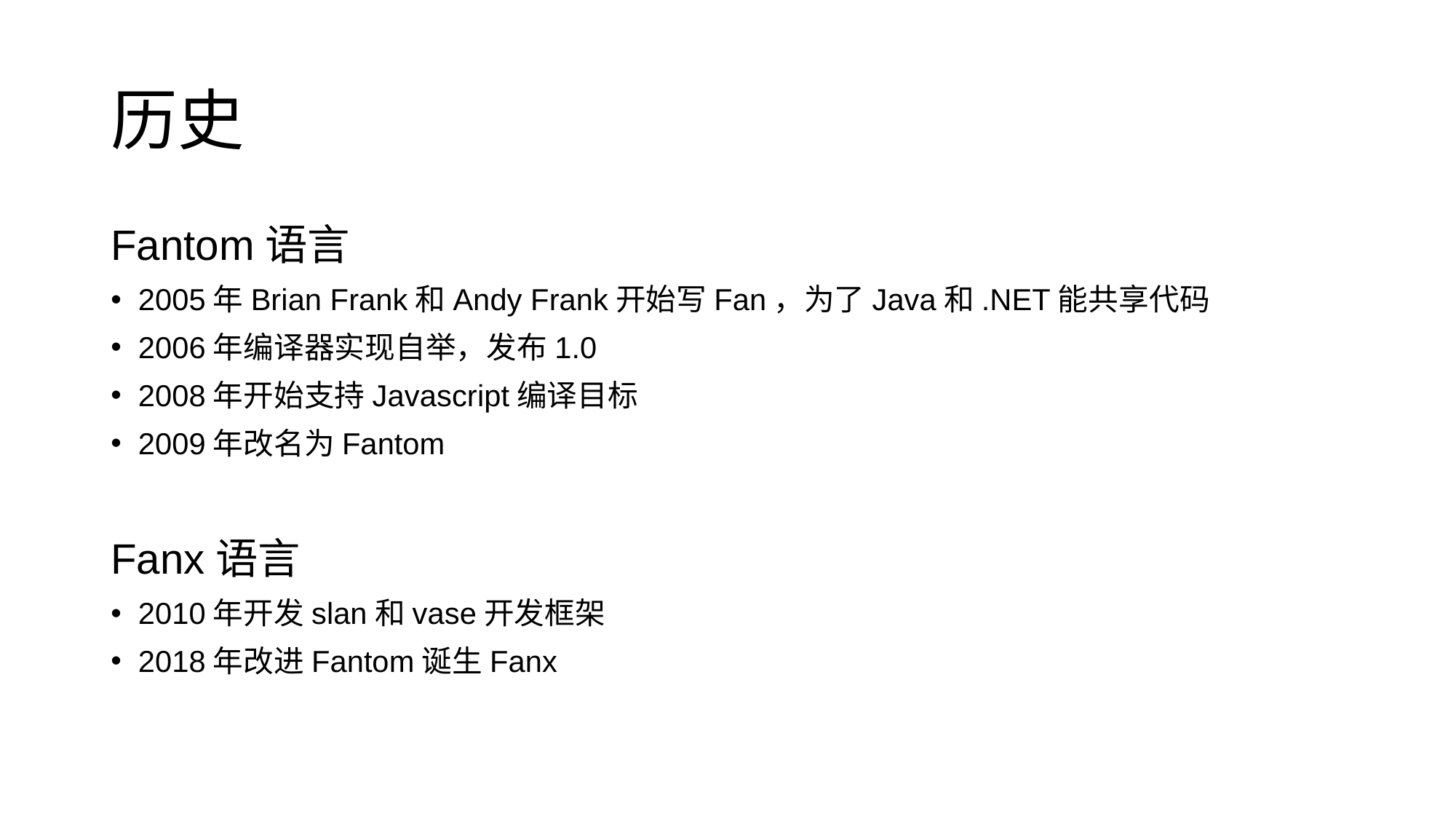

# 历史
Fantom语言
2005年Brian Frank和Andy Frank开始写Fan，为了Java和.NET能共享代码
2006年编译器实现自举，发布1.0
2008年开始支持Javascript编译目标
2009年改名为Fantom

Fanx语言
2010年开发slan和vase开发框架
2018年改进Fantom诞生Fanx